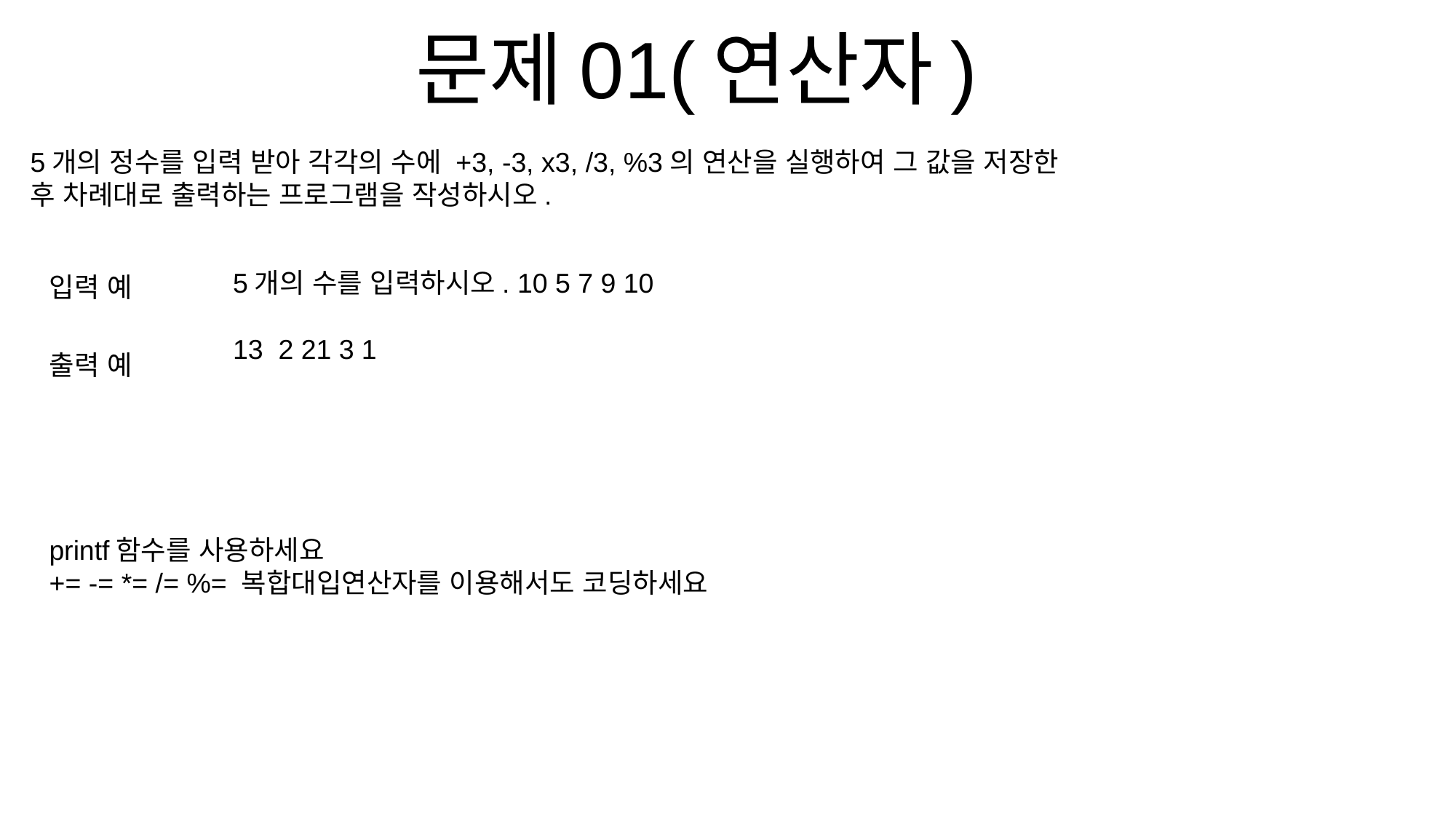

# 문제01(연산자)
5개의 정수를 입력 받아 각각의 수에 +3, -3, x3, /3, %3의 연산을 실행하여 그 값을 저장한
후 차례대로 출력하는 프로그램을 작성하시오.
5개의 수를 입력하시오. 10 5 7 9 10
입력 예
13  2 21 3 1
출력 예
printf함수를 사용하세요
+= -= *= /= %= 복합대입연산자를 이용해서도 코딩하세요